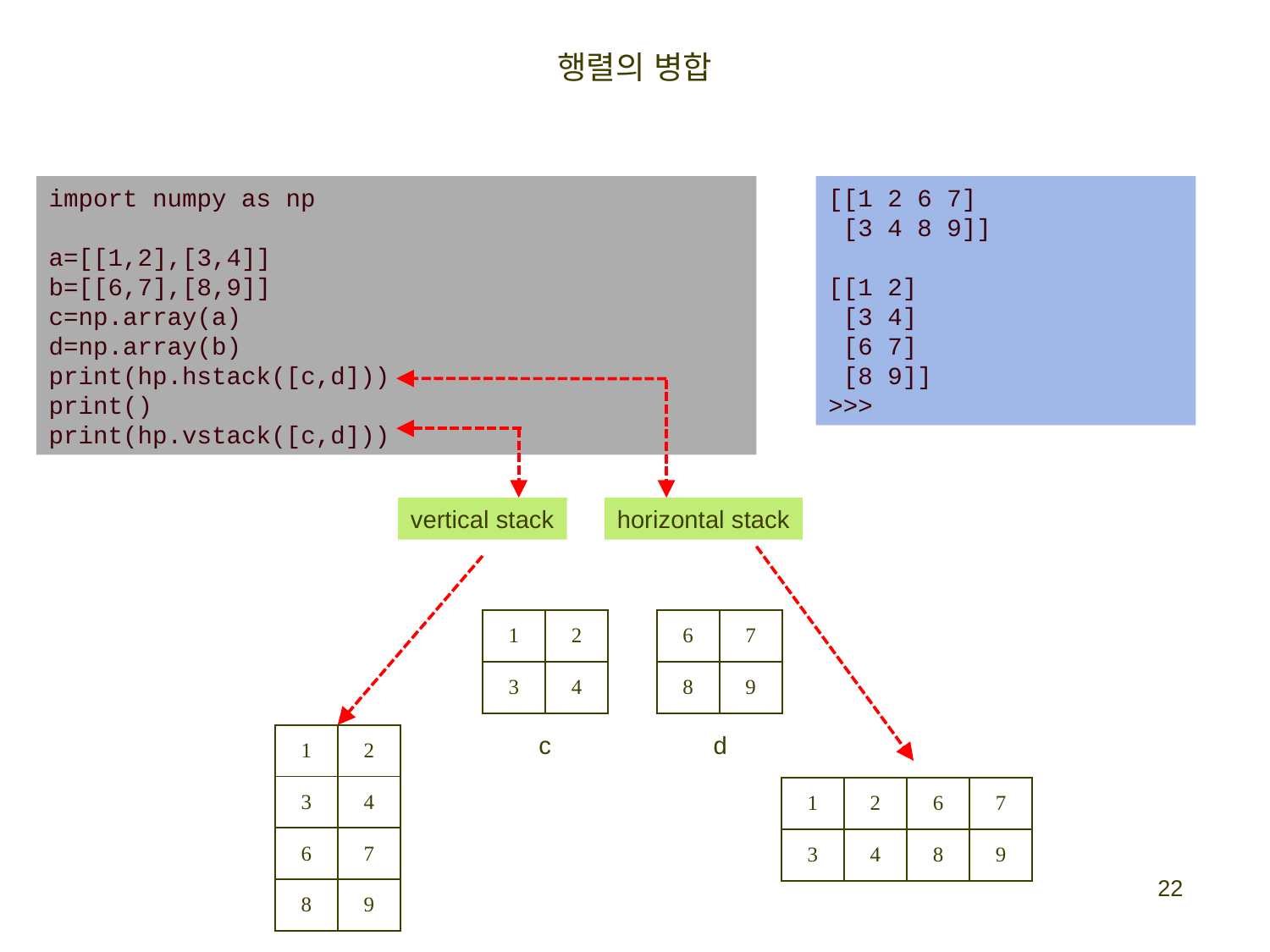

행렬의 병합
import numpy as np

a=[[1,2],[3,4]]
b=[[6,7],[8,9]]
c=np.array(a)
d=np.array(b)
print(hp.hstack([c,d]))
print()
print(hp.vstack([c,d]))
[[1 2 6 7]
 [3 4 8 9]]

[[1 2]
 [3 4]
 [6 7]
 [8 9]]
>>>
vertical stack
horizontal stack
| 1 | 2 |
| --- | --- |
| 3 | 4 |
| 6 | 7 |
| --- | --- |
| 8 | 9 |
c
d
| 1 | 2 |
| --- | --- |
| 3 | 4 |
| 1 | 2 |
| --- | --- |
| 3 | 4 |
| 6 | 7 |
| --- | --- |
| 8 | 9 |
| 6 | 7 |
| --- | --- |
| 8 | 9 |
22